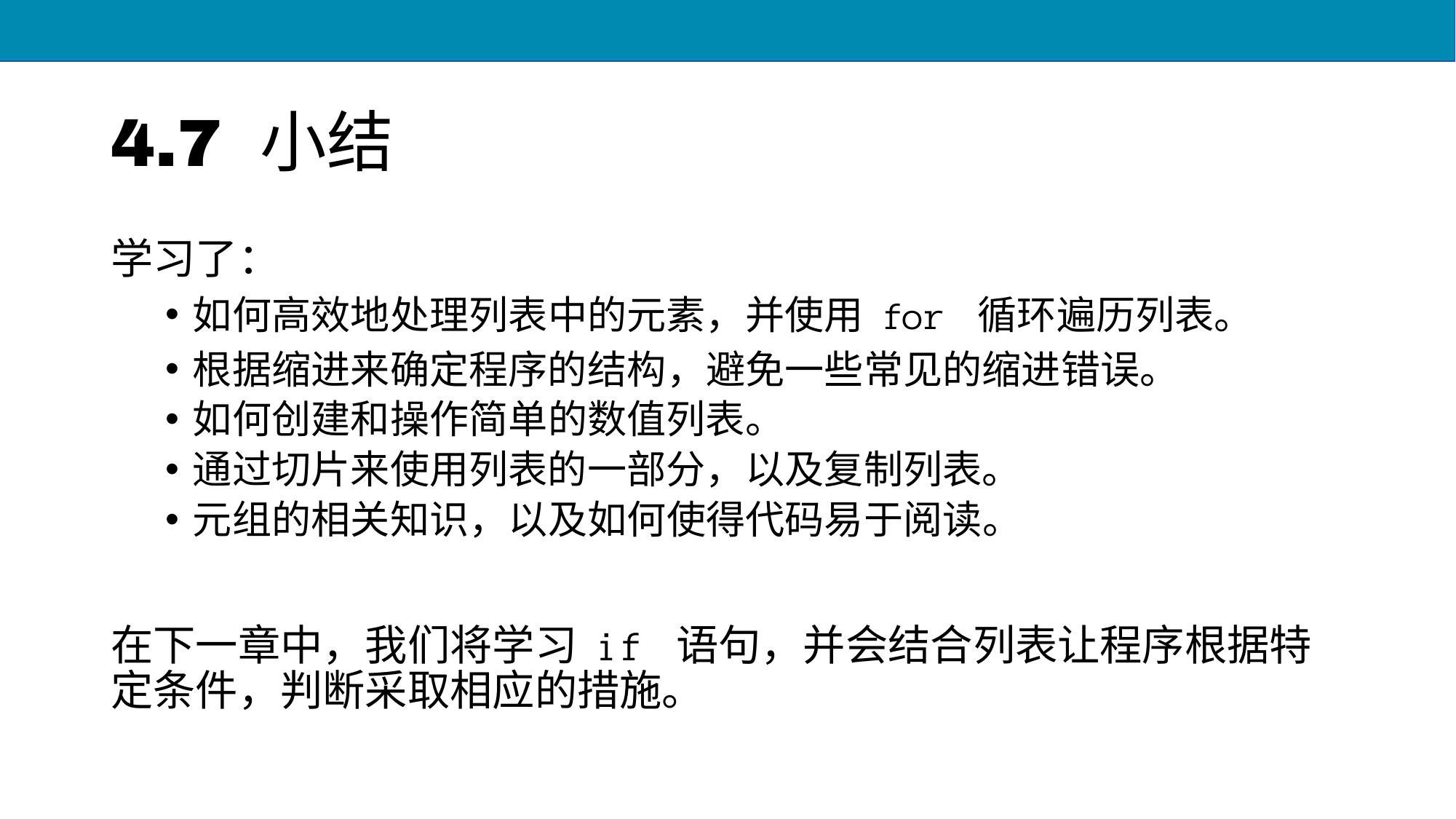

# 4.7 小结
学习了：
如何高效地处理列表中的元素，并使用 for 循环遍历列表。
根据缩进来确定程序的结构，避免一些常见的缩进错误。
如何创建和操作简单的数值列表。
通过切片来使用列表的一部分，以及复制列表。
元组的相关知识，以及如何使得代码易于阅读。

在下一章中，我们将学习 if 语句，并会结合列表让程序根据特定条件，判断采取相应的措施。